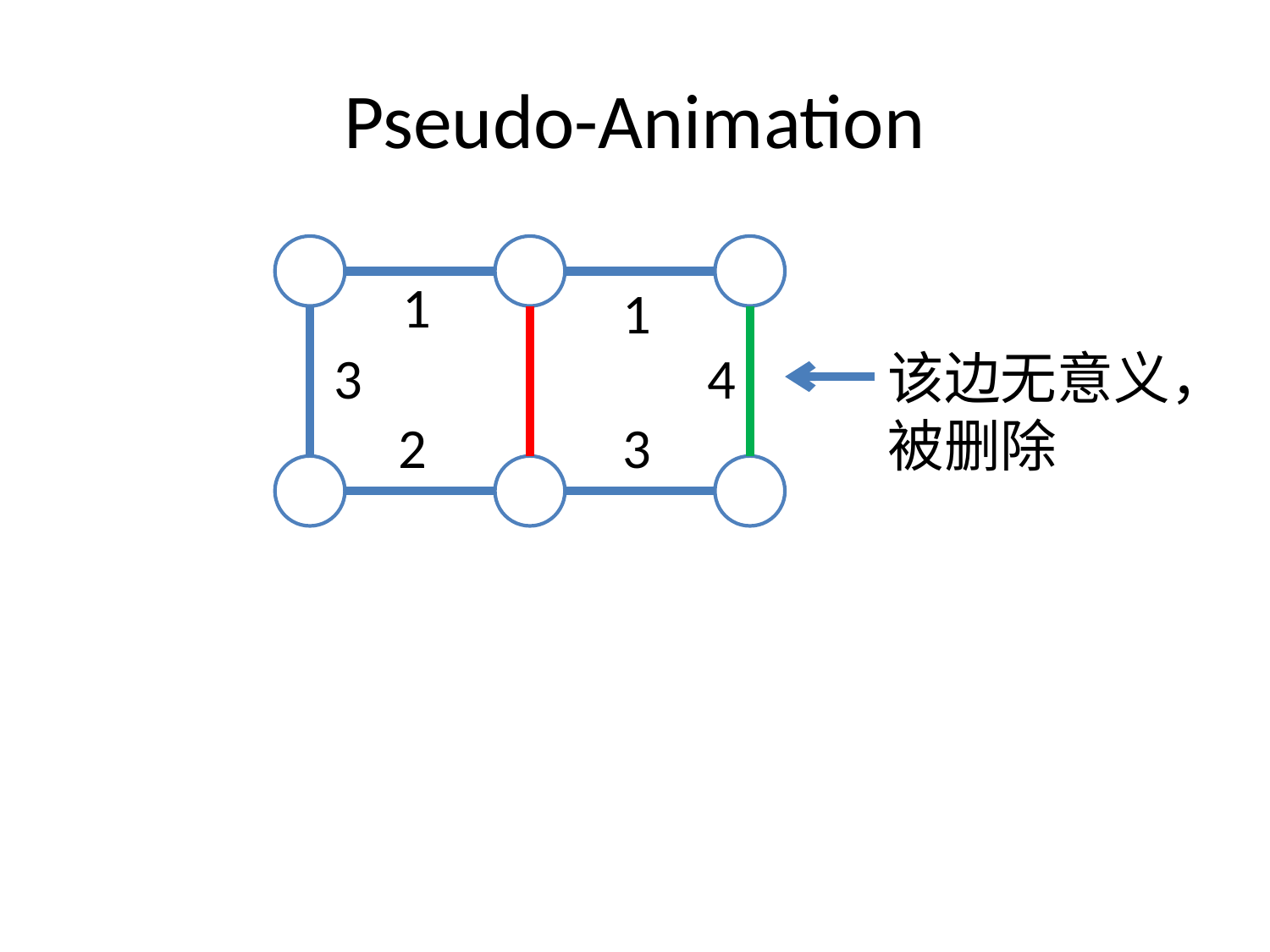

# Pseudo-Animation

1
1
4
3
该边无意义，被删除
3
2